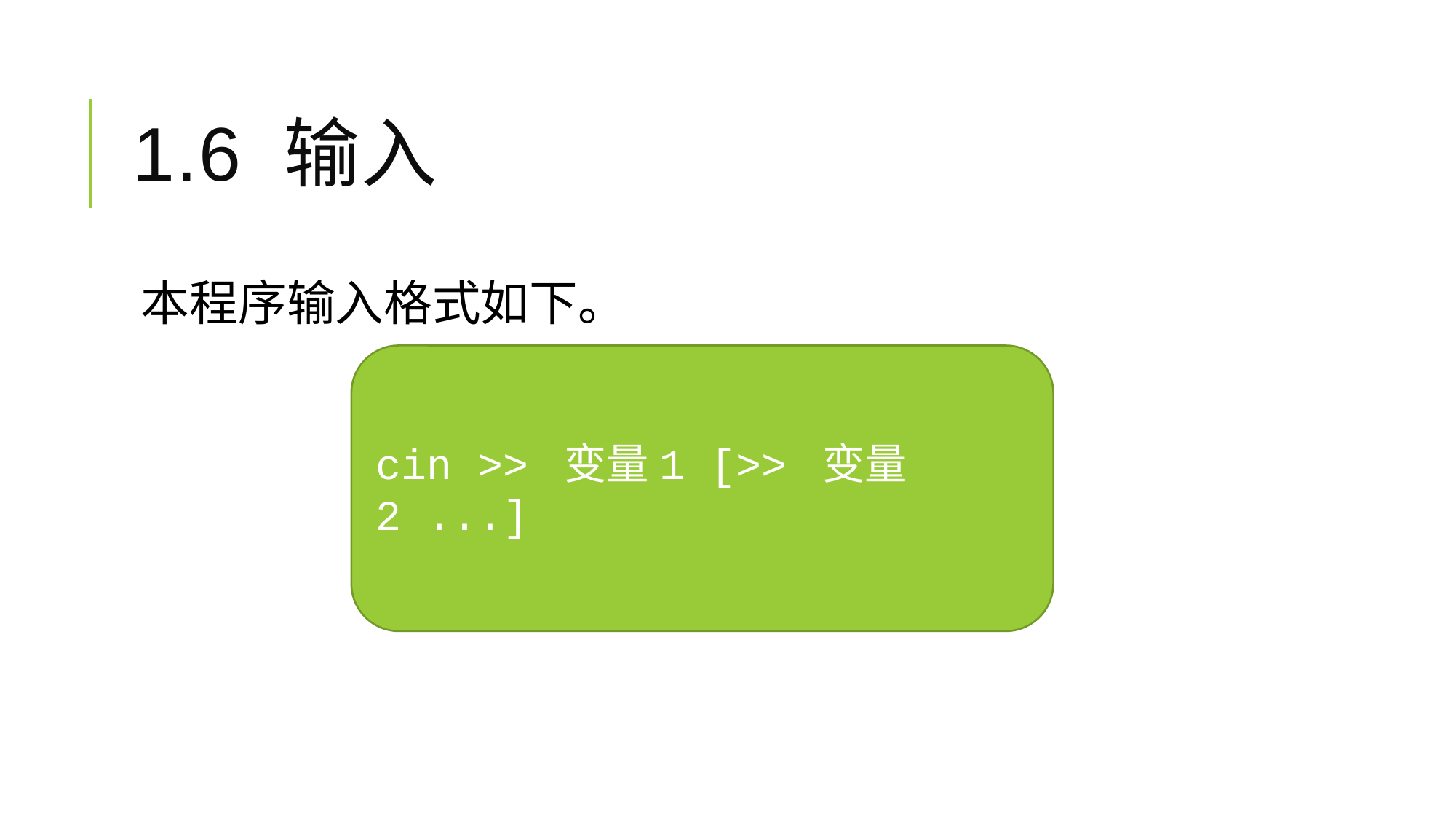

# 1.6 输入
本程序输入格式如下。

cin >> 变量1 [>> 变量2 ...]